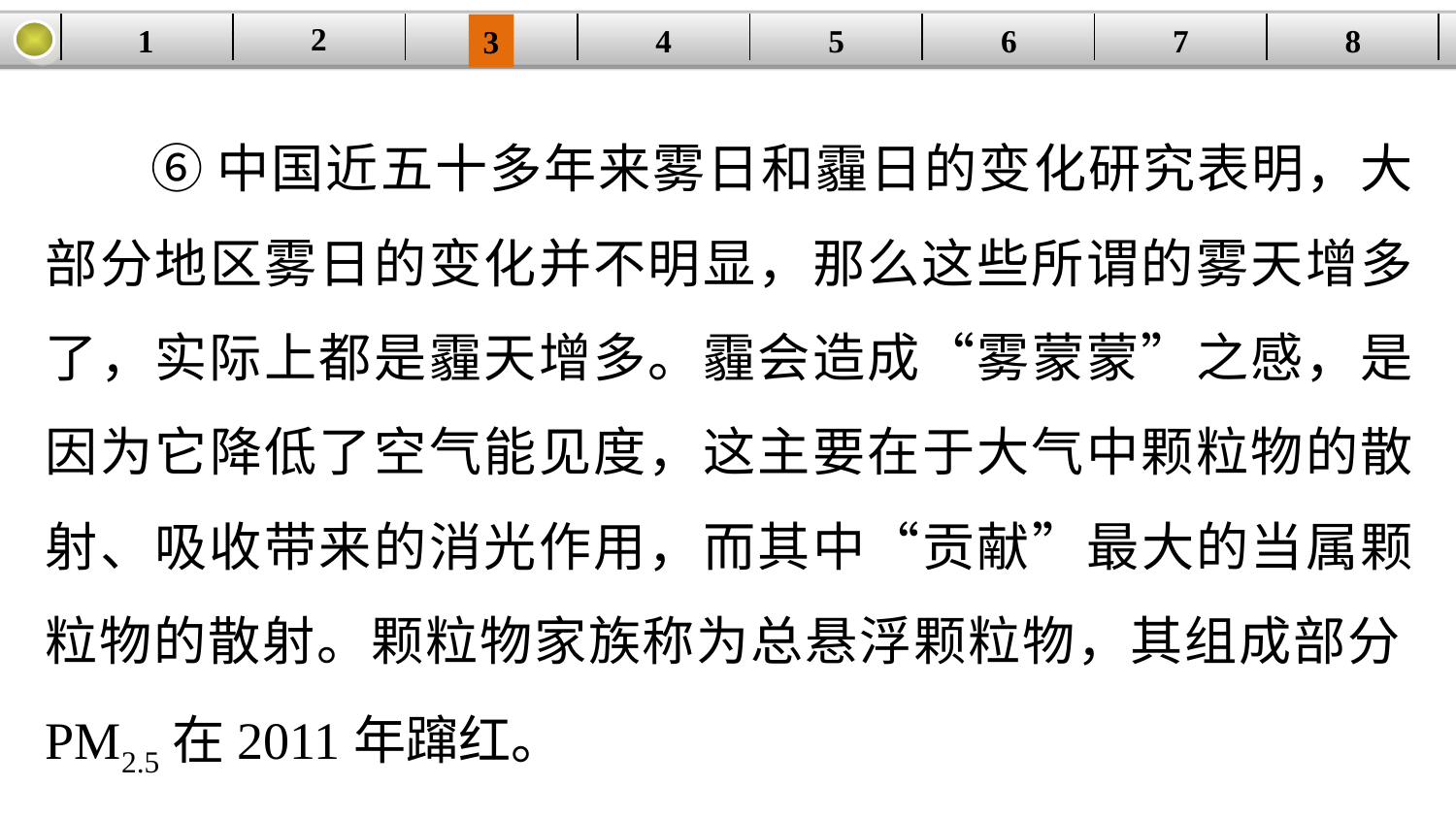

2
1
8
7
6
|  |  |  |  |  |  |  |  |
| --- | --- | --- | --- | --- | --- | --- | --- |
5
4
3

⑥中国近五十多年来雾日和霾日的变化研究表明，大部分地区雾日的变化并不明显，那么这些所谓的雾天增多了，实际上都是霾天增多。霾会造成“雾蒙蒙”之感，是因为它降低了空气能见度，这主要在于大气中颗粒物的散射、吸收带来的消光作用，而其中“贡献”最大的当属颗粒物的散射。颗粒物家族称为总悬浮颗粒物，其组成部分PM2.5在2011年蹿红。